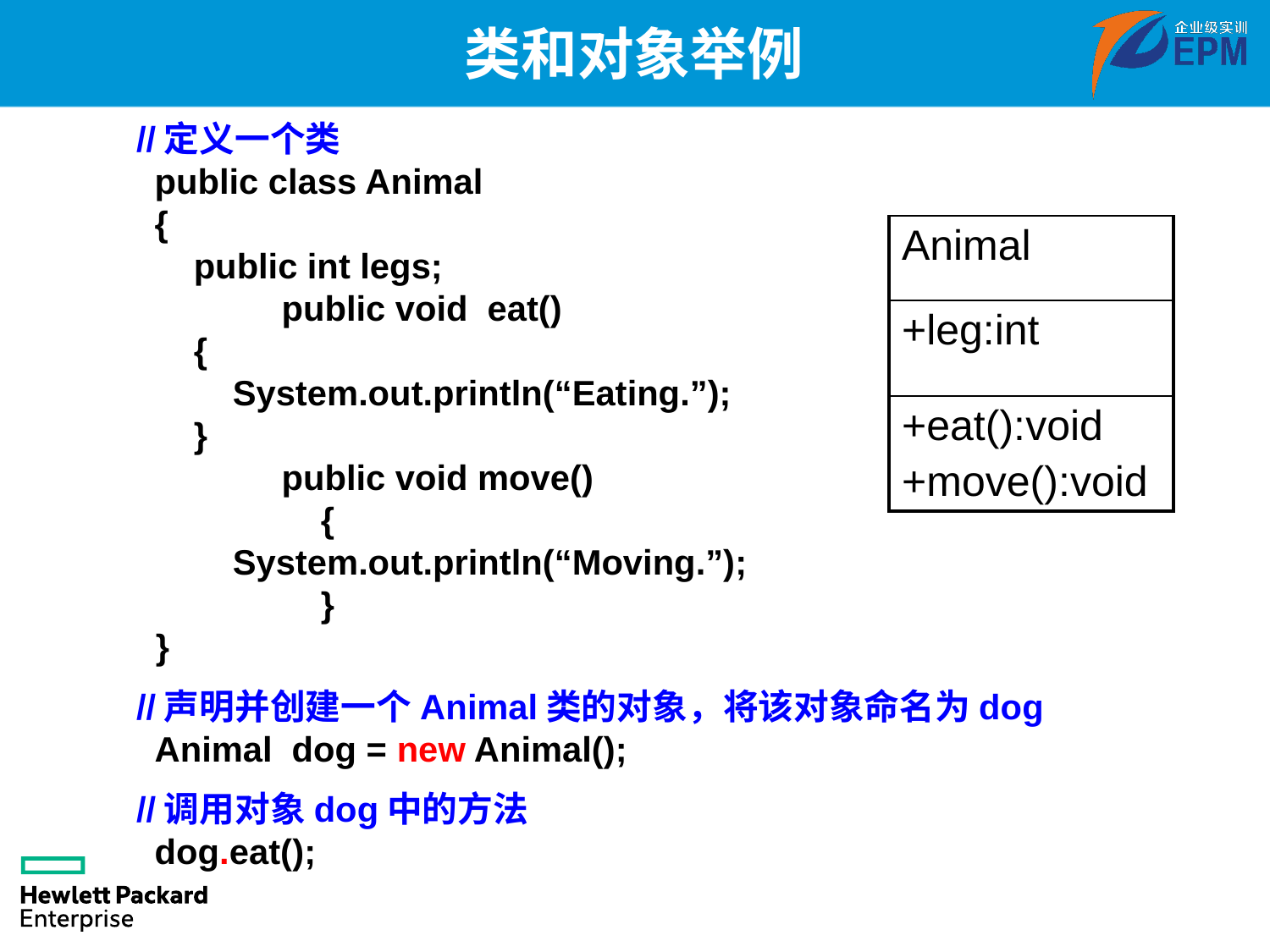

# 类和对象举例
   //定义一个类
	public class Animal
	{
	    public int legs;
	    	public void  eat()
	    {
	        System.out.println(“Eating.”);
	    }
	    	public void move()
		    {
	        System.out.println(“Moving.”);
     	    }
     }
   //声明并创建一个Animal类的对象，将该对象命名为dog
 	Animal  dog = new Animal();
   //调用对象dog中的方法
    	dog.eat();
| Animal |
| --- |
| +leg:int |
| +eat():void +move():void |